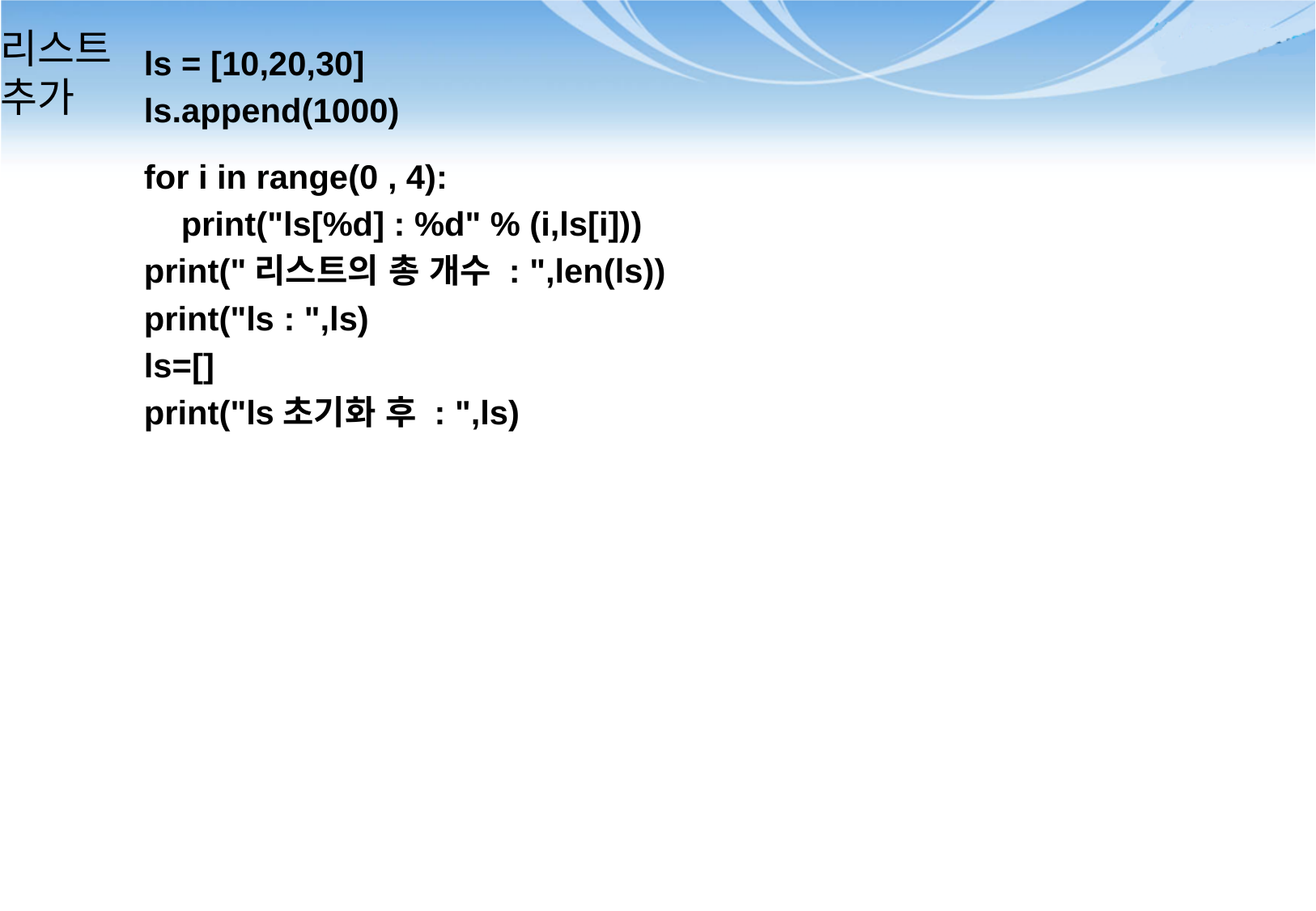

ls = [10,20,30]
ls.append(1000)

for i in range(0 , 4):
    print("ls[%d] : %d" % (i,ls[i]))
print("리스트의 총 개수 : ",len(ls))
print("ls : ",ls)
ls=[]
print("ls초기화 후 : ",ls)
# 리스트 추가